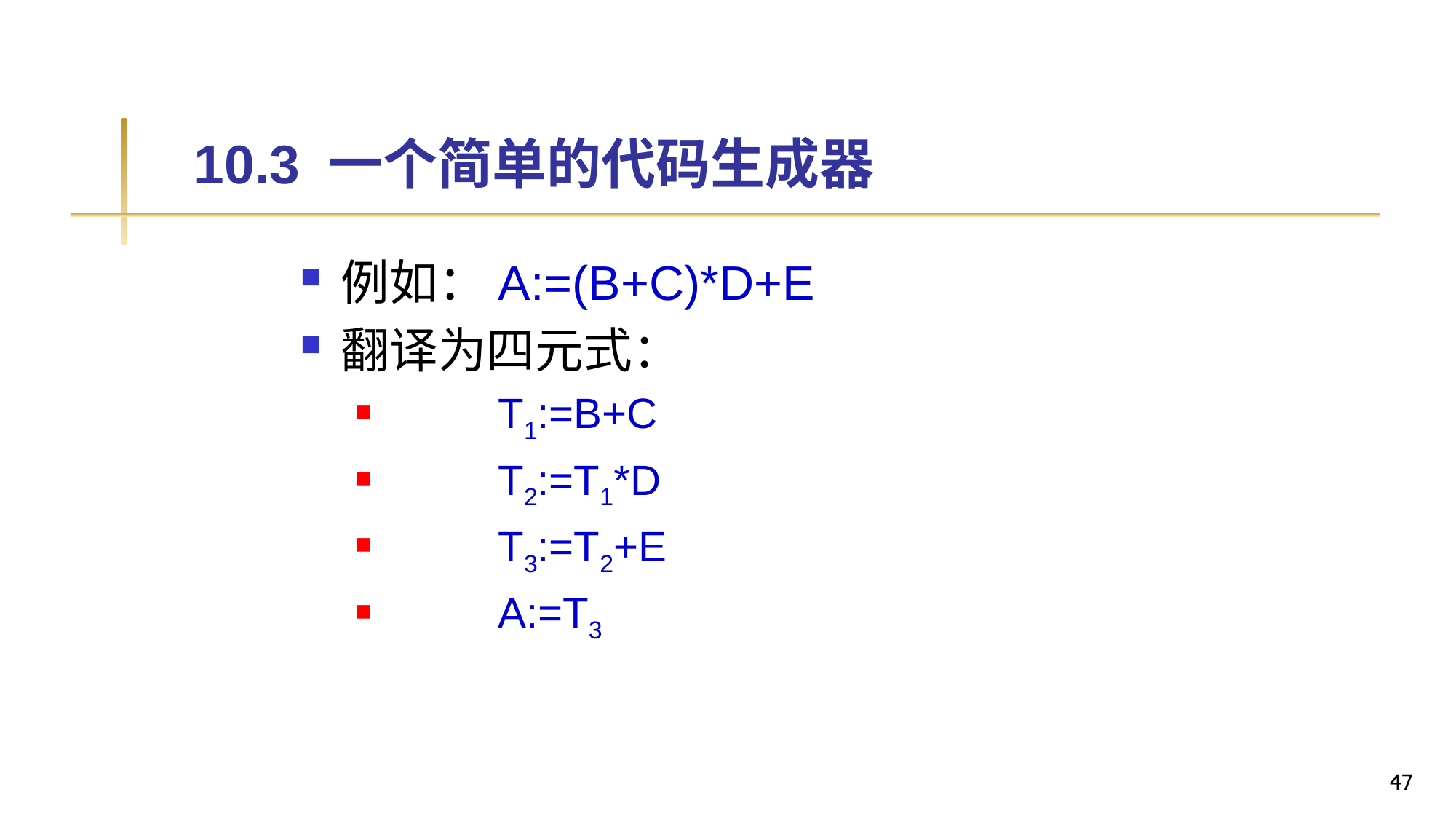

# 10.3 一个简单的代码生成器
例如：A:=(B+C)*D+E
翻译为四元式：
	T1:=B+C
	T2:=T1*D
	T3:=T2+E
	A:=T3
47